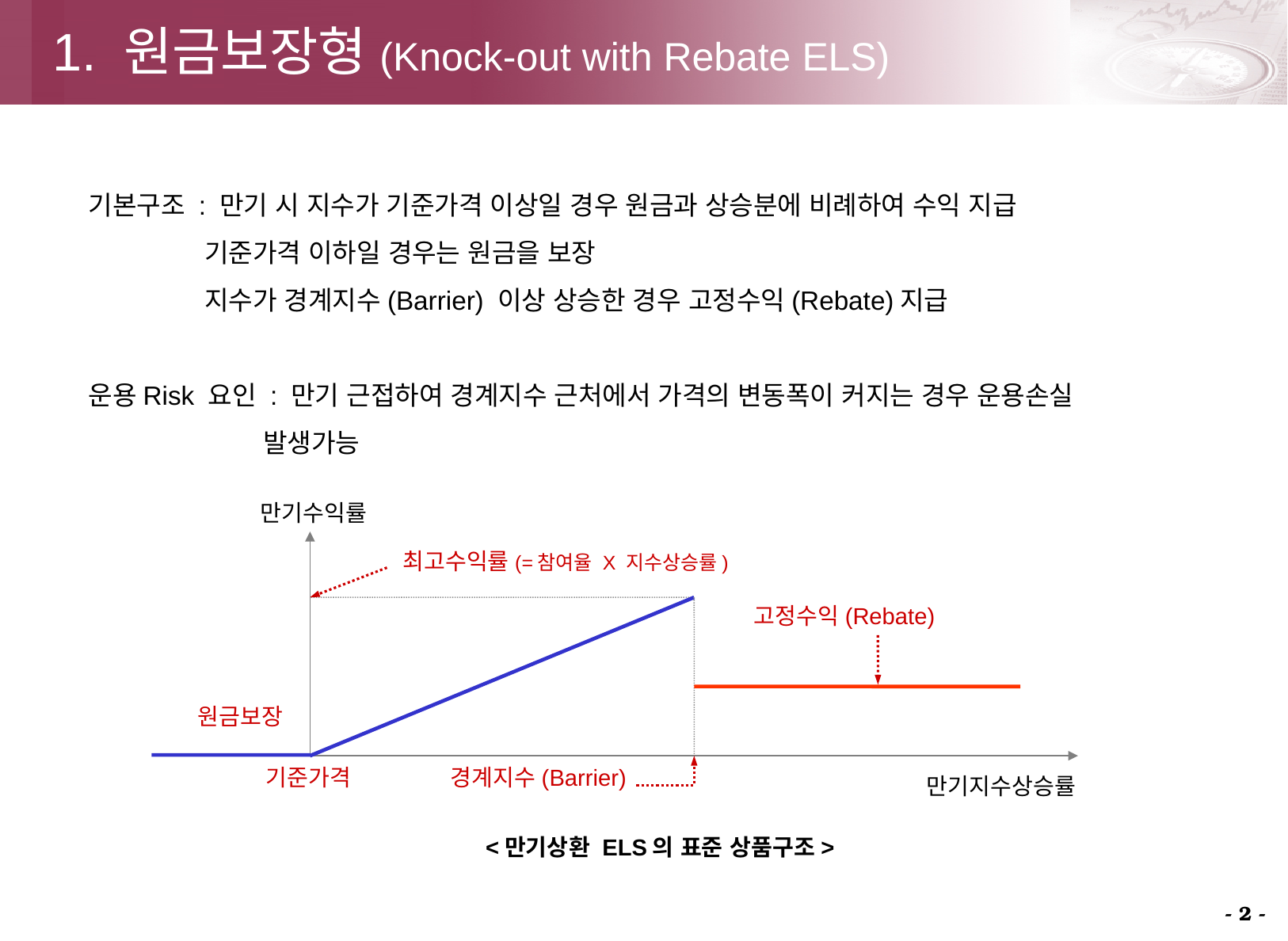

# 1. 원금보장형(Knock-out with Rebate ELS)
기본구조 : 만기 시 지수가 기준가격 이상일 경우 원금과 상승분에 비례하여 수익 지급
               기준가격 이하일 경우는 원금을 보장
               지수가 경계지수(Barrier) 이상 상승한 경우 고정수익(Rebate)지급

운용Risk 요인 : 만기 근접하여 경계지수 근처에서 가격의 변동폭이 커지는 경우 운용손실
                       발생가능
만기수익률

최고수익률(=참여율 X 지수상승률)

고정수익(Rebate)

원금보장

기준가격
경계지수(Barrier)
만기지수상승률
<만기상환 ELS의 표준 상품구조>